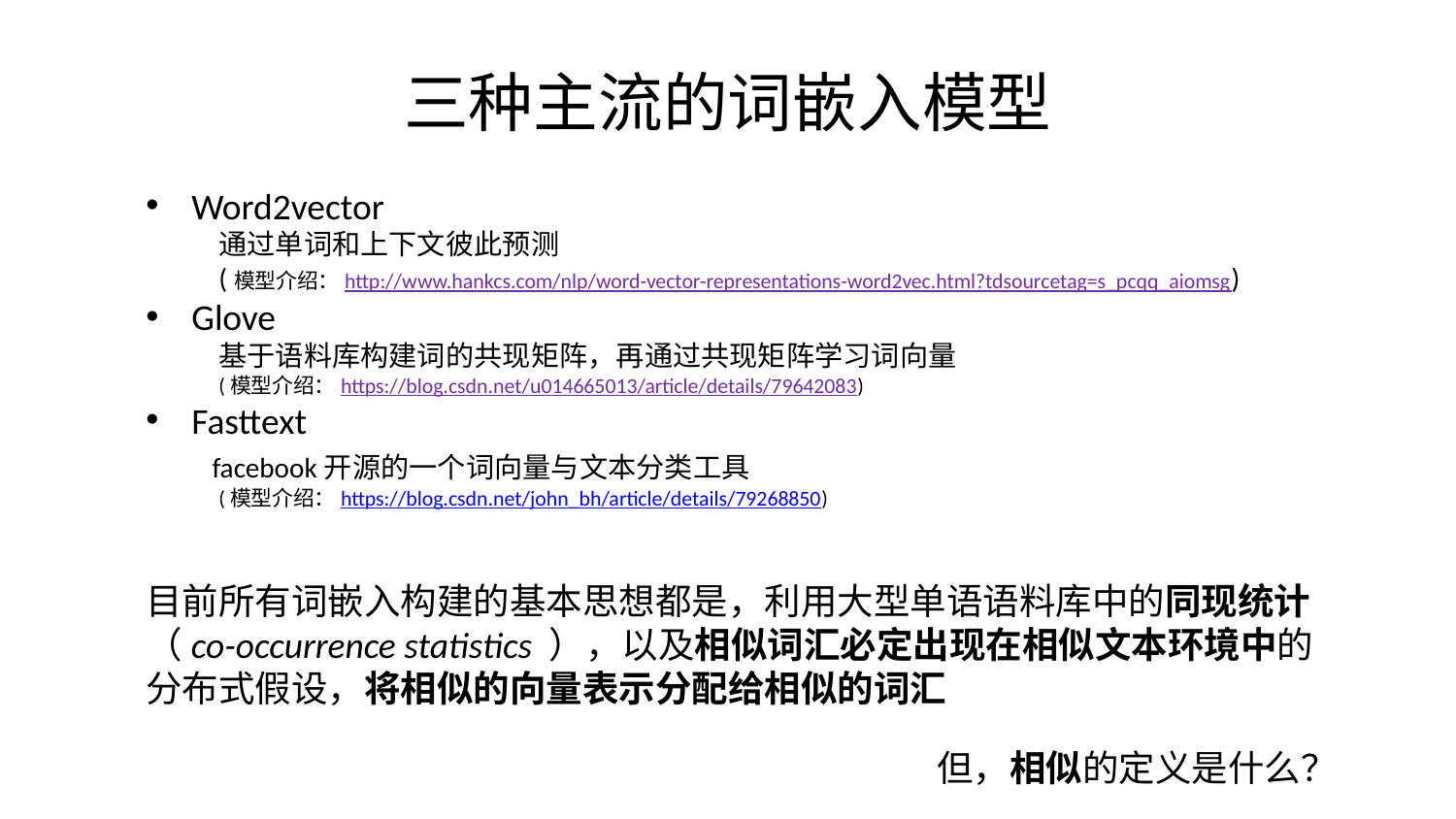

# 三种主流的词嵌入模型
Word2vector
通过单词和上下文彼此预测
(模型介绍：http://www.hankcs.com/nlp/word-vector-representations-word2vec.html?tdsourcetag=s_pcqq_aiomsg)
Glove
基于语料库构建词的共现矩阵，再通过共现矩阵学习词向量
(模型介绍：https://blog.csdn.net/u014665013/article/details/79642083)
Fasttext
        facebook开源的一个词向量与文本分类工具
               (模型介绍：https://blog.csdn.net/john_bh/article/details/79268850)

目前所有词嵌入构建的基本思想都是，利用大型单语语料库中的同现统计（co-occurrence statistics ），以及相似词汇必定出现在相似文本环境中的分布式假设，将相似的向量表示分配给相似的词汇

但，相似的定义是什么？